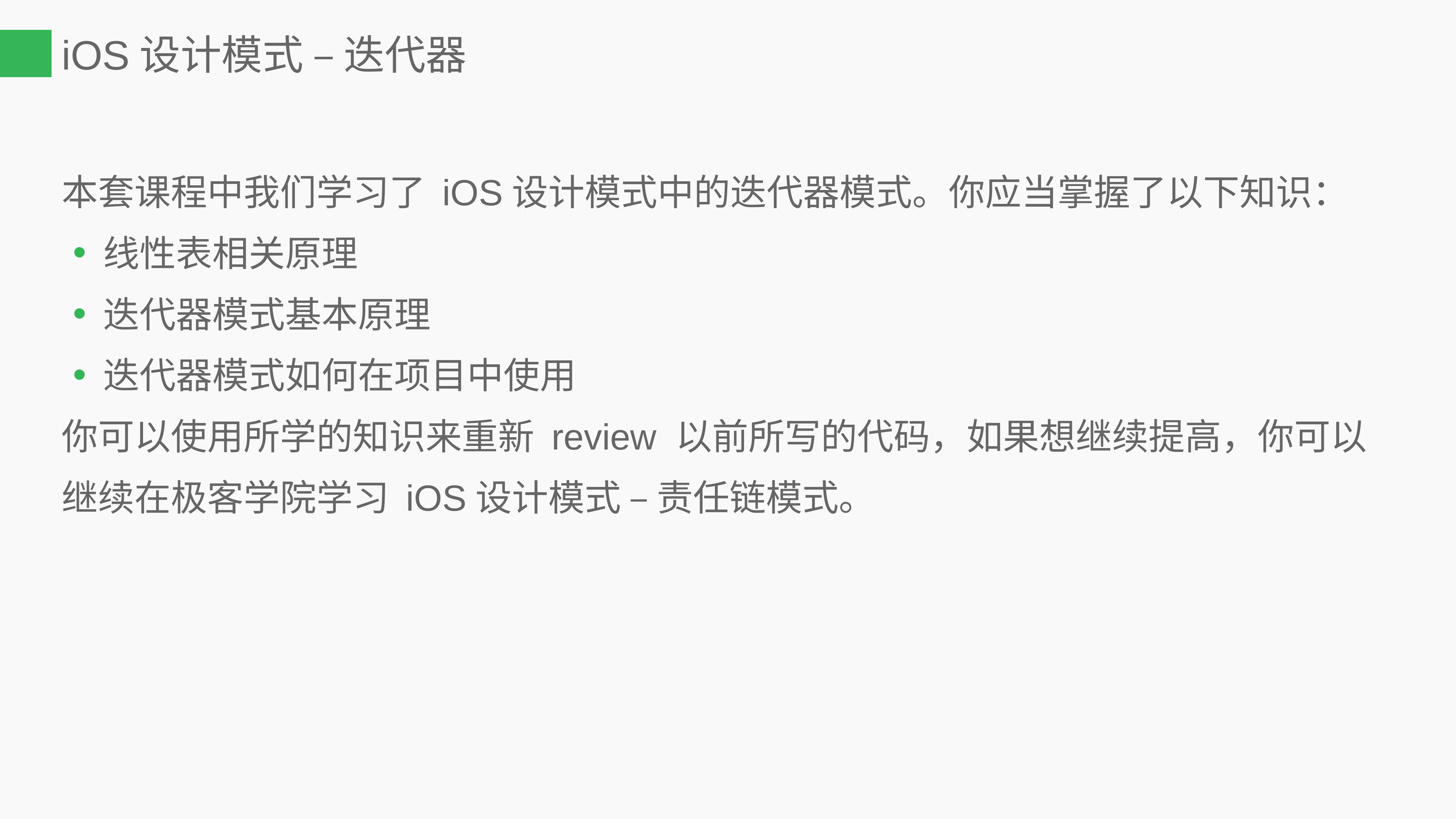

iOS设计模式 – 迭代器
本套课程中我们学习了 iOS设计模式中的迭代器模式。你应当掌握了以下知识：
线性表相关原理
迭代器模式基本原理
迭代器模式如何在项目中使用
你可以使用所学的知识来重新 review 以前所写的代码，如果想继续提高，你可以继续在极客学院学习 iOS设计模式 – 责任链模式。